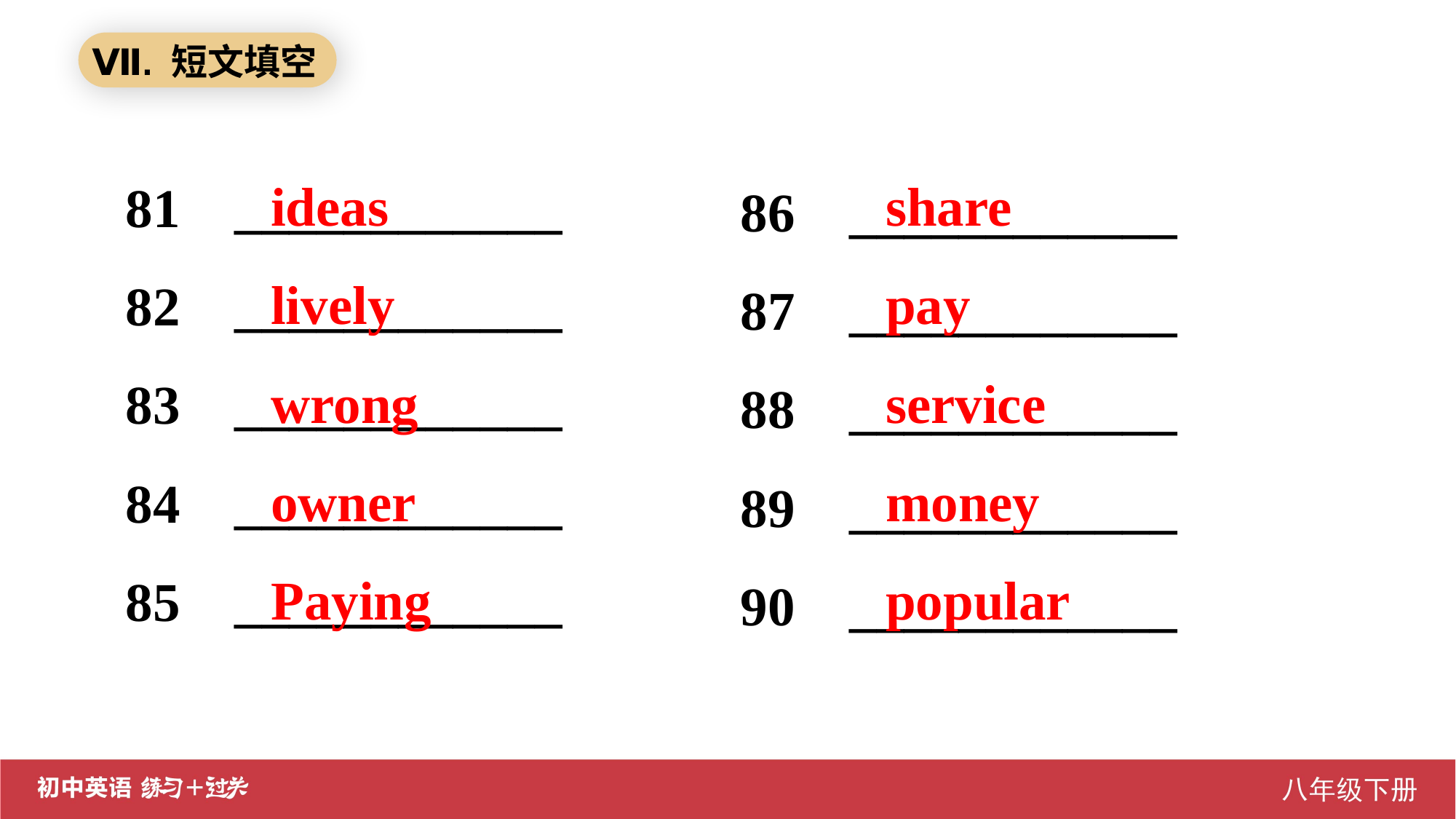

Ⅶ. 短文填空
ideas
lively
wrong
owner
Paying
share
pay
service
money
popular
81    ____________
82    ____________
83    ____________
84    ____________
85    ____________
86    ____________
87    ____________
88    ____________
89    ____________
90    ____________